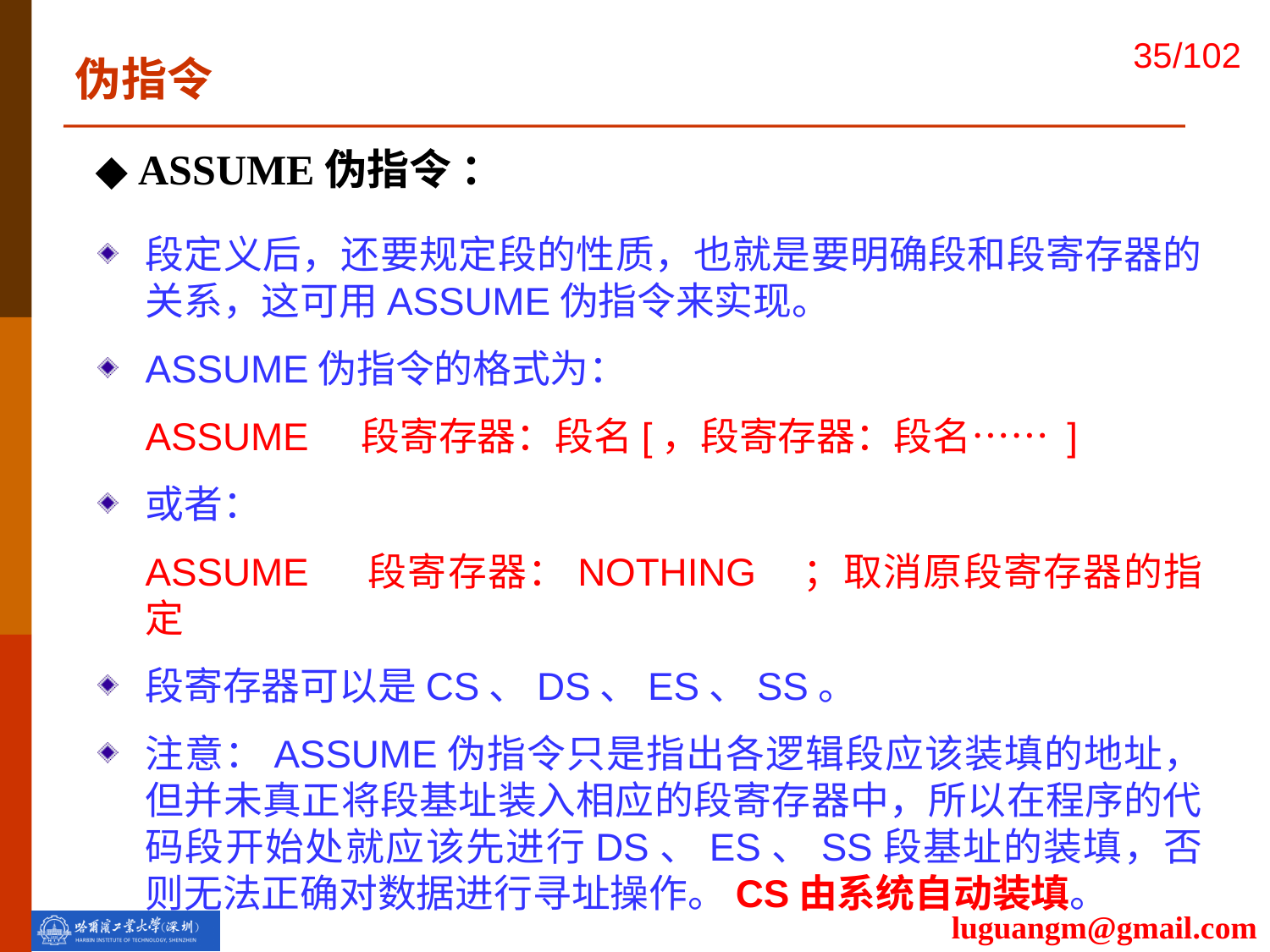

伪指令
◆ ASSUME伪指令 ：
段定义后，还要规定段的性质，也就是要明确段和段寄存器的关系，这可用ASSUME伪指令来实现。
ASSUME伪指令的格式为：
	ASSUME    段寄存器：段名[，段寄存器：段名…… ]
或者：
	ASSUME    段寄存器：NOTHING   ；取消原段寄存器的指定
段寄存器可以是CS、DS、ES、SS。
注意：ASSUME伪指令只是指出各逻辑段应该装填的地址，但并未真正将段基址装入相应的段寄存器中，所以在程序的代码段开始处就应该先进行DS、ES、SS段基址的装填，否则无法正确对数据进行寻址操作。CS由系统自动装填。